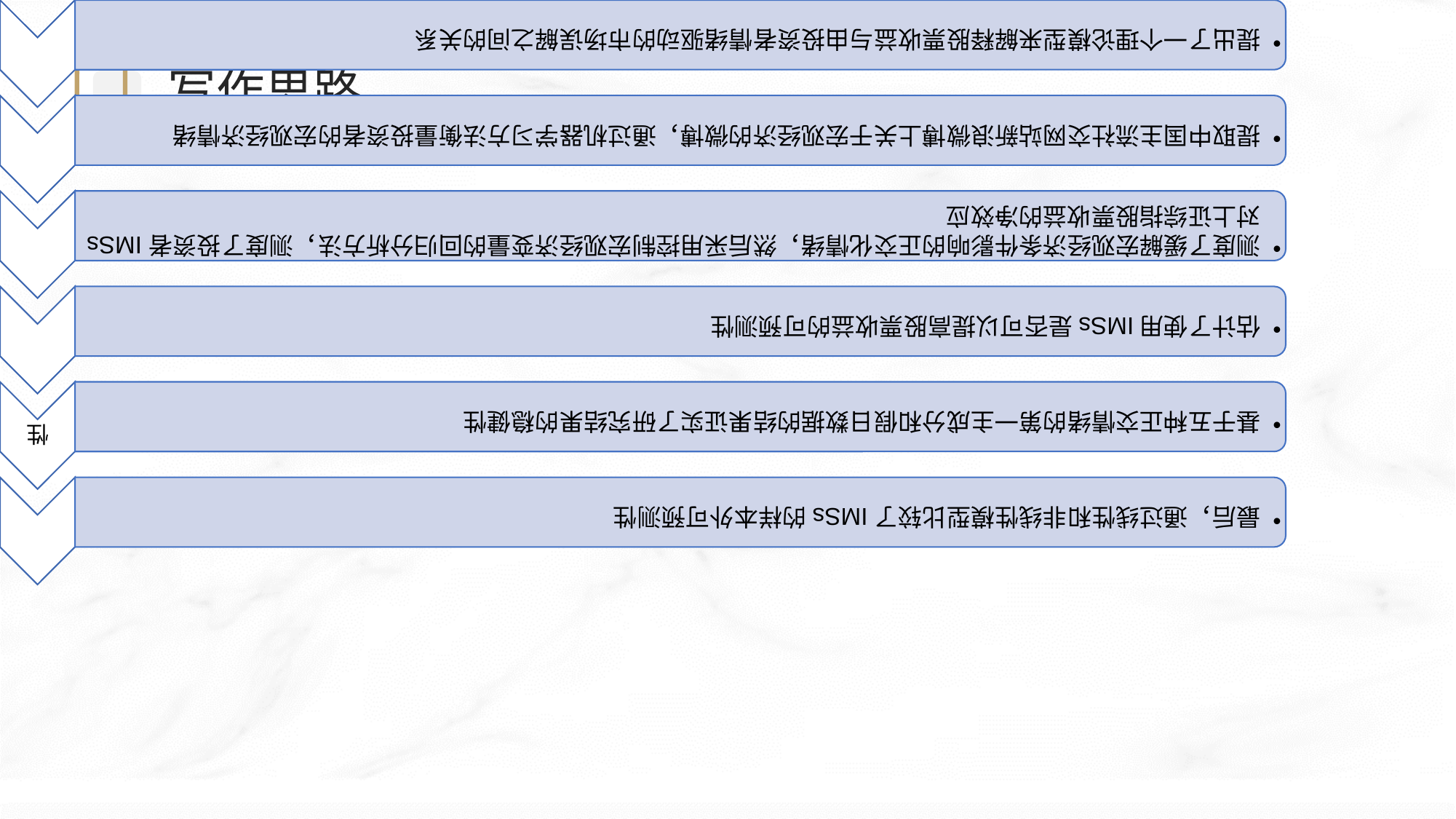

写作思路

提出了一个理论模型来解释股票收益与由投资者情绪驱动的市场误解之间的关系

提取中国主流社交网站新浪微博上关于宏观经济的微博，通过机器学习方法衡量投资者的宏观经济情绪

测度了缓解宏观经济条件影响的正交化情绪，然后采用控制宏观经济变量的回归分析方法，测度了投资者IMSs对上证综指股票收益的净效应

估计了使用IMSs是否可以提高股票收益的可预测性
性
基于五种正交情绪的第一主成分和假日数据的结果证实了研究结果的稳健性

最后，通过线性和非线性模型比较了IMSs的样本外可预测性